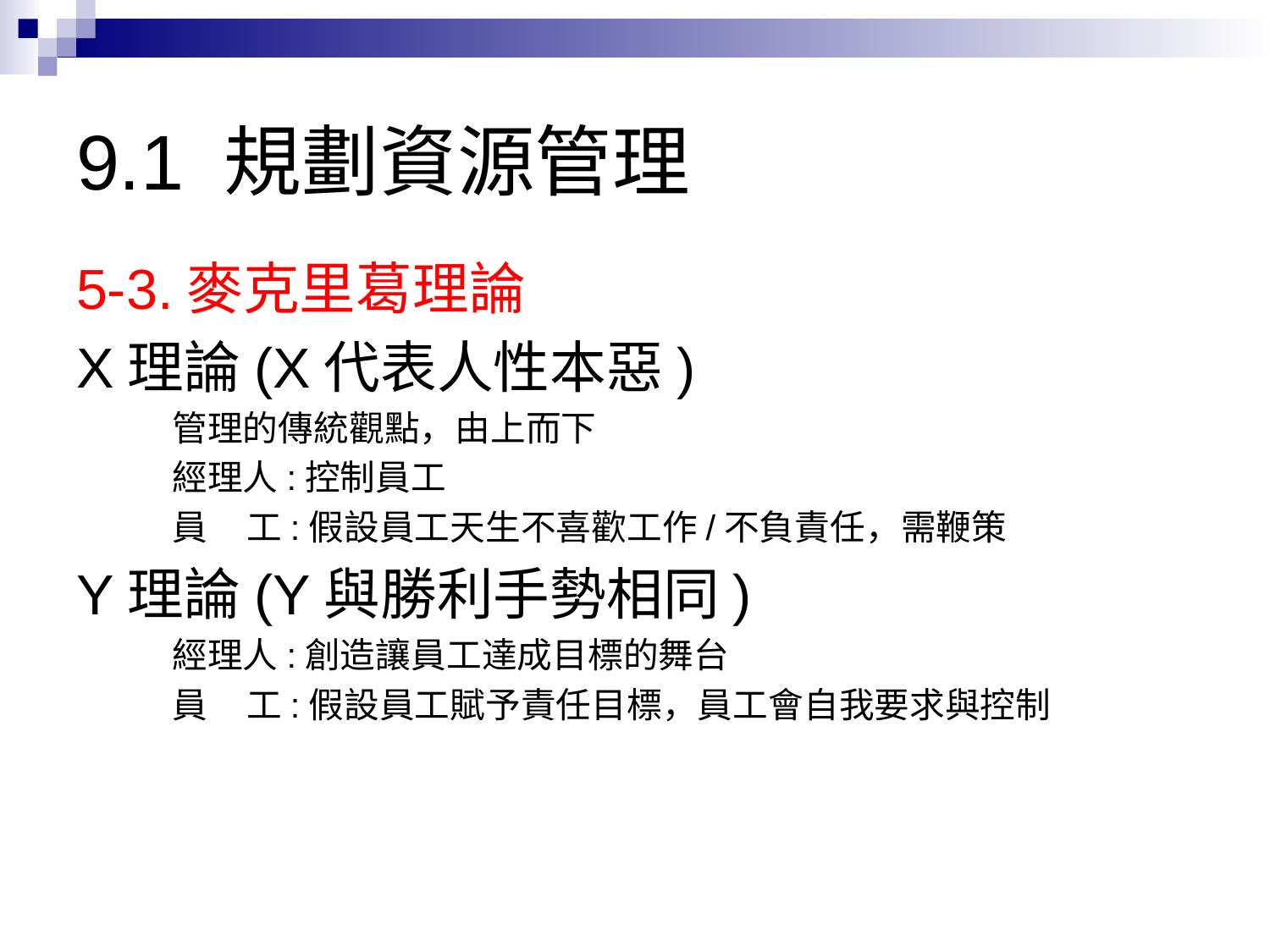

# 9.1 規劃資源管理
5-3.麥克里葛理論
X理論(X代表人性本惡)
         管理的傳統觀點，由上而下
         經理人:控制員工
         員    工:假設員工天生不喜歡工作/不負責任，需鞭策
Y理論(Y與勝利手勢相同)
         經理人:創造讓員工達成目標的舞台
         員    工:假設員工賦予責任目標，員工會自我要求與控制